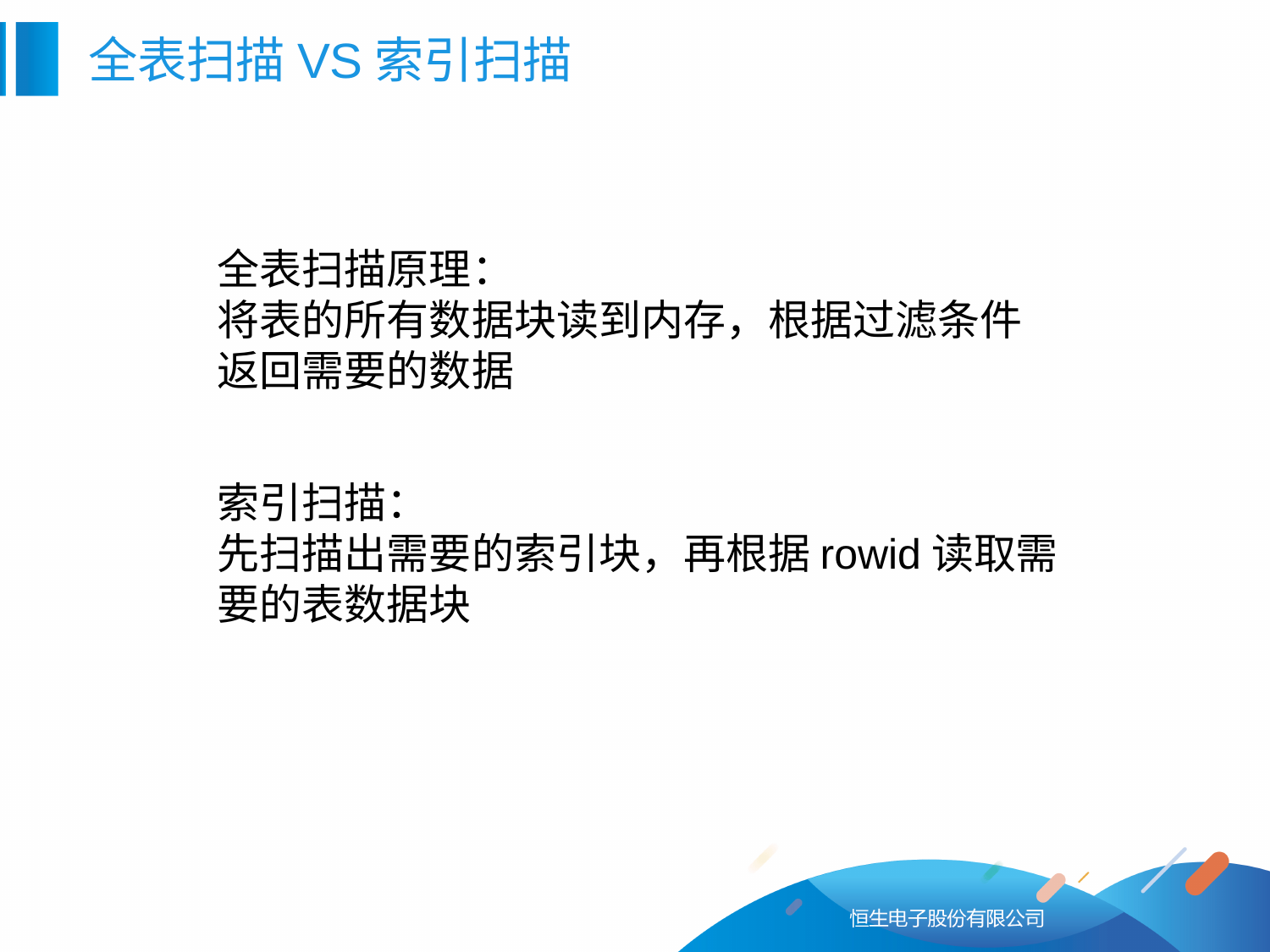

全表扫描VS索引扫描
全表扫描原理：
将表的所有数据块读到内存，根据过滤条件返回需要的数据
索引扫描：
先扫描出需要的索引块，再根据rowid读取需要的表数据块